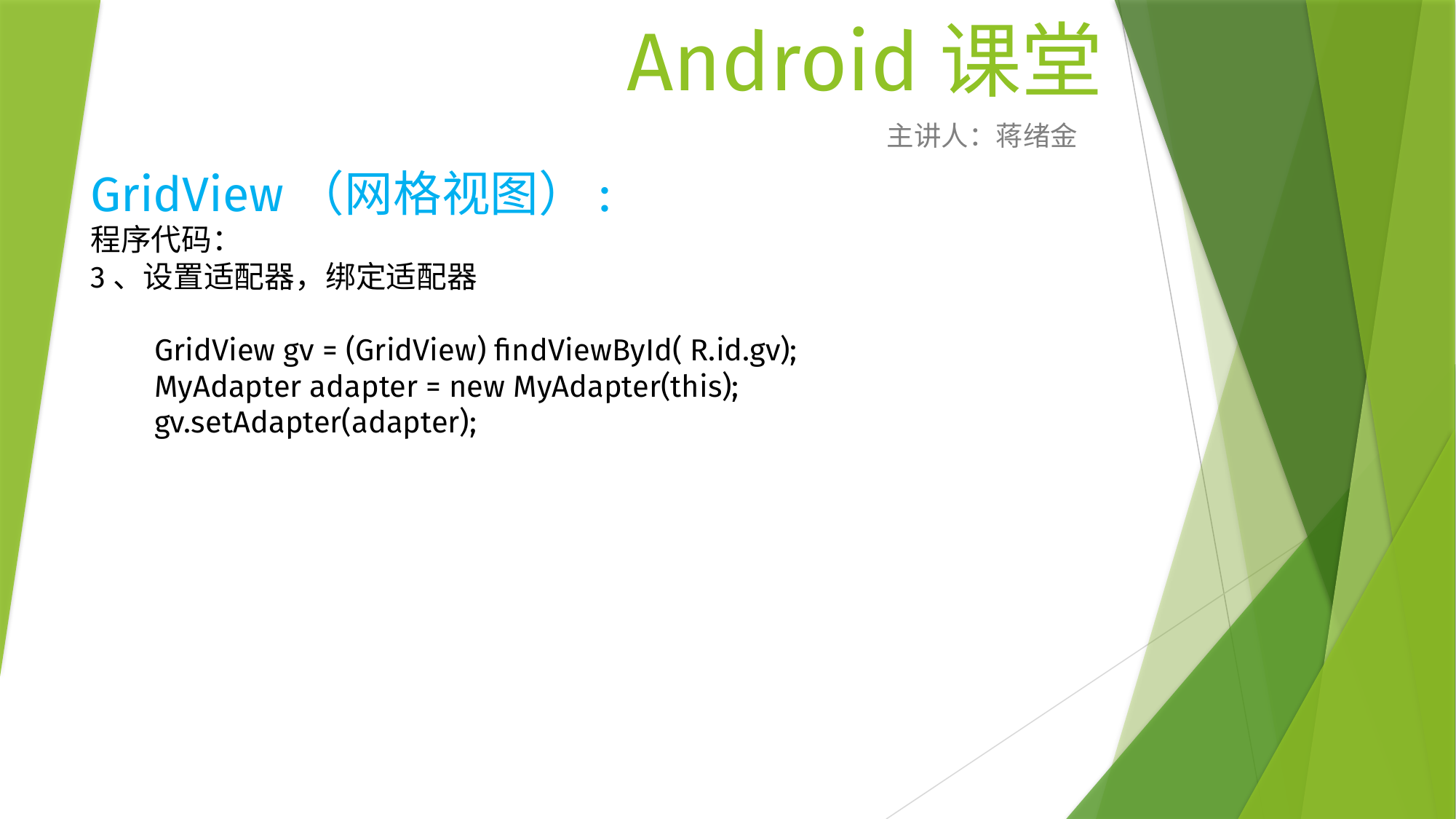

# Android课堂
主讲人：蒋绪金
GridView（网格视图）:
程序代码：
3、设置适配器，绑定适配器

        GridView gv = (GridView) findViewById( R.id.gv);
        MyAdapter adapter = new MyAdapter(this);
        gv.setAdapter(adapter);